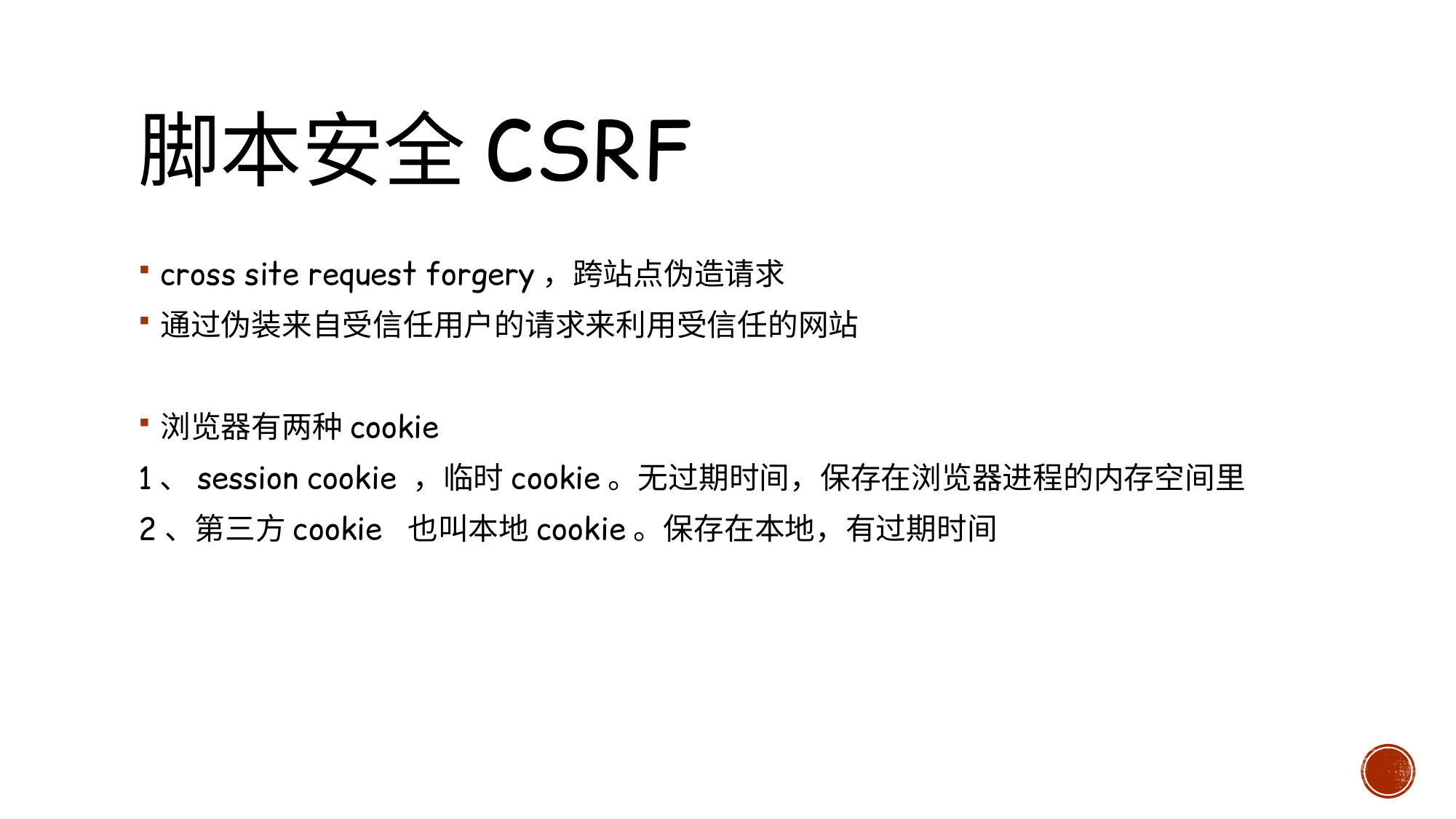

# 脚本安全CSRF
cross site request forgery，跨站点伪造请求
通过伪装来自受信任用户的请求来利用受信任的网站

浏览器有两种cookie
1、session cookie ，临时cookie。无过期时间，保存在浏览器进程的内存空间里
2、第三方cookie  也叫本地cookie。保存在本地，有过期时间